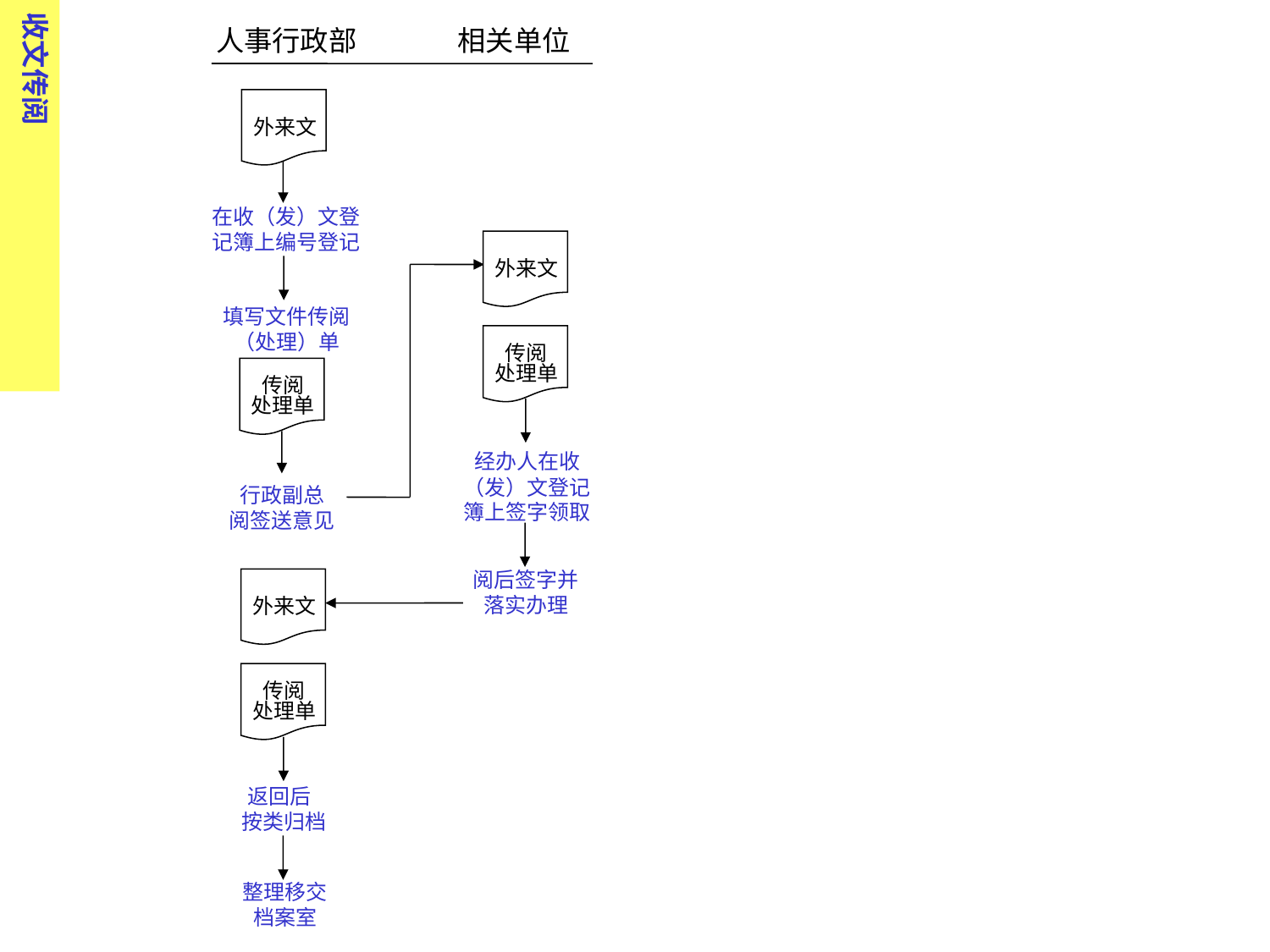

收文传阅
人事行政部                相关单位

外来文

在收（发）文登记簿上编号登记

外来文

填写文件传阅（处理）单

传阅 处理单

传阅 处理单

经办人在收（发）文登记簿上签字领取
行政副总  阅签送意见

阅后签字并落实办理

外来文

传阅 处理单

返回后   按类归档

23
整理移交档案室